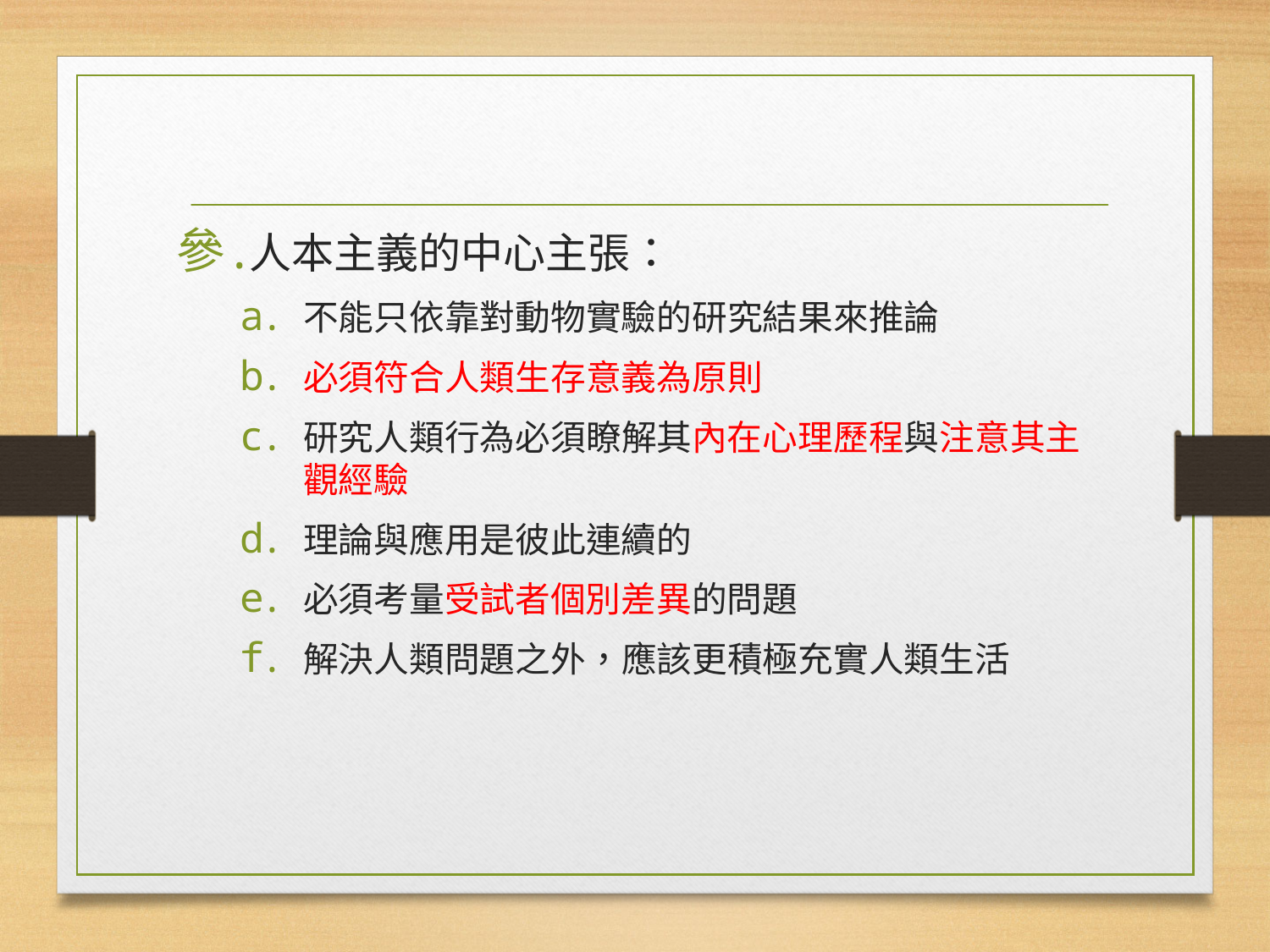

#
人本主義的中心主張：
不能只依靠對動物實驗的研究結果來推論
必須符合人類生存意義為原則
研究人類行為必須瞭解其內在心理歷程與注意其主觀經驗
理論與應用是彼此連續的
必須考量受試者個別差異的問題
解決人類問題之外，應該更積極充實人類生活